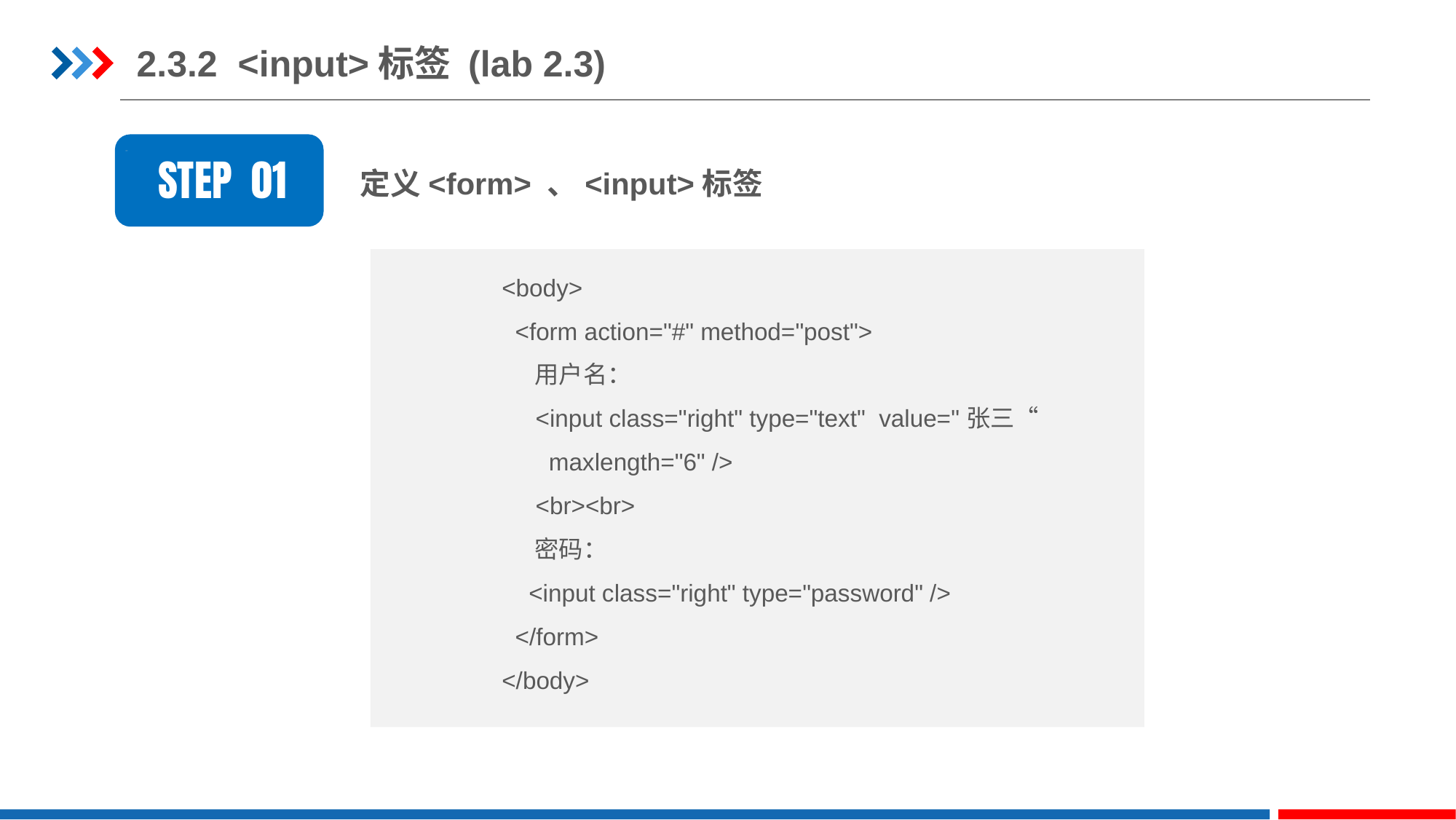

2.3.2  <input>标签 (lab 2.3)

定义<form> 、<input>标签
STEP  01

<body>
  <form action="#" method="post">
     用户名：
     <input class="right" type="text"  value="张三“
       maxlength="6" />
     <br><br>
     密码：
    <input class="right" type="password" />
  </form>
</body>